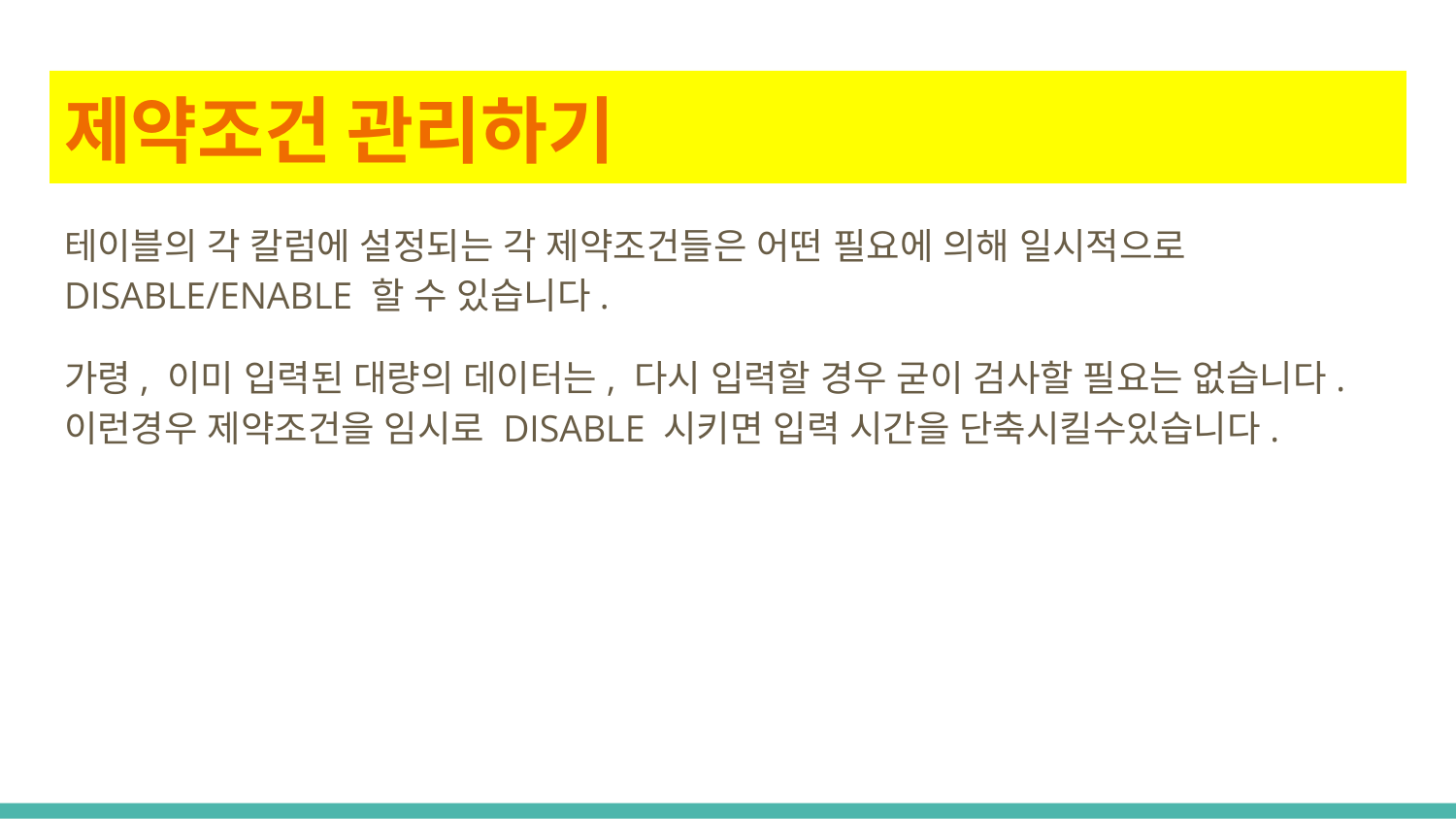

# 제약조건 관리하기
테이블의 각 칼럼에 설정되는 각 제약조건들은 어떤 필요에 의해 일시적으로
DISABLE/ENABLE 할 수 있습니다.
가령, 이미 입력된 대량의 데이터는, 다시 입력할 경우 굳이 검사할 필요는 없습니다.  이런경우 제약조건을 임시로 DISABLE 시키면 입력 시간을 단축시킬수있습니다.